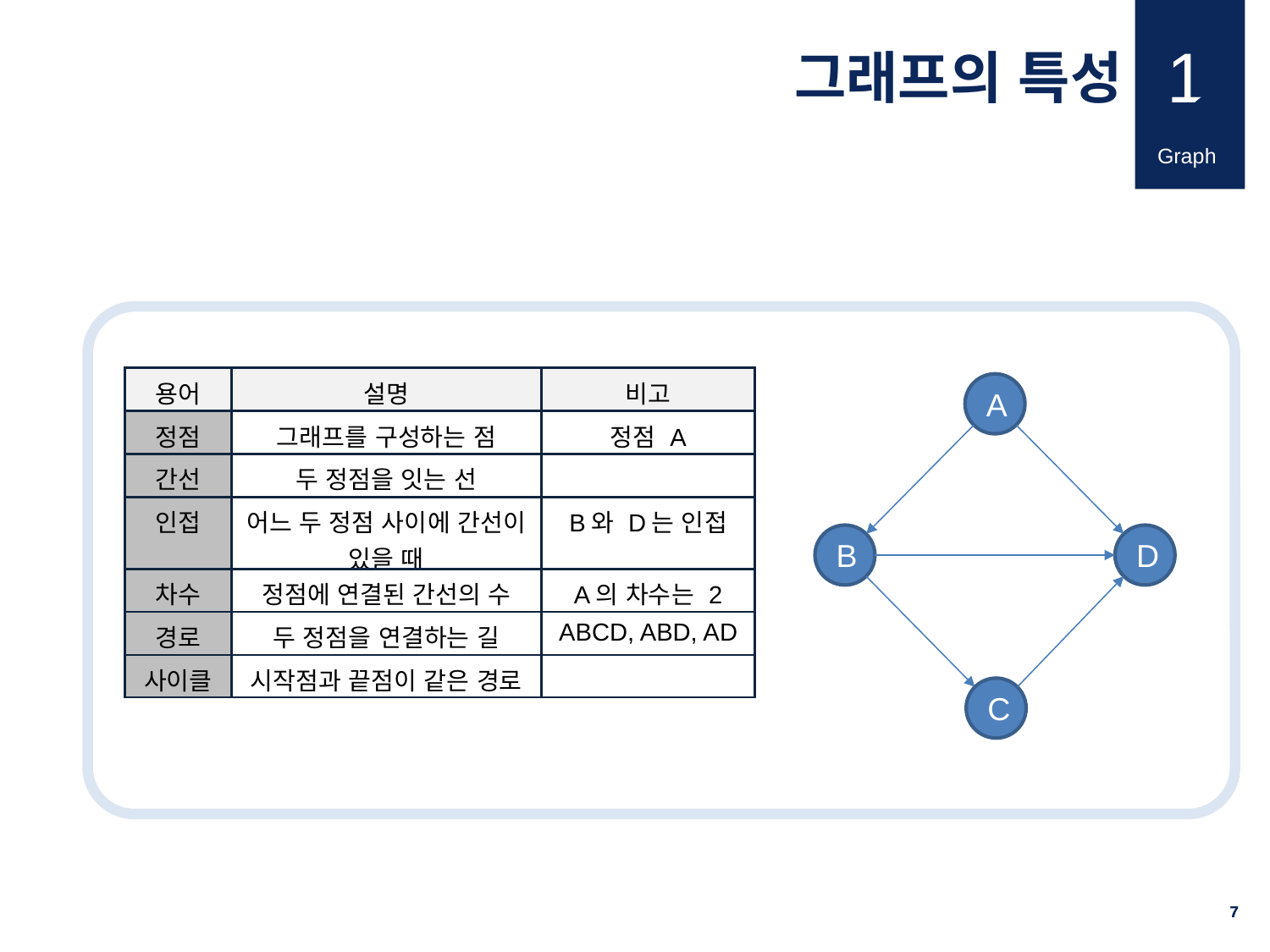

1

그래프의 특성
Graph

| 용어 | 설명 | 비고 |
| --- | --- | --- |
| 정점 | 그래프를 구성하는 점 | 정점 A |
| 간선 | 두 정점을 잇는 선 |  |
| 인접 | 어느 두 정점 사이에 간선이 있을 때 | B와 D는 인접 |
| 차수 | 정점에 연결된 간선의 수 | A의 차수는 2 |
| 경로 | 두 정점을 연결하는 길 | ABCD, ABD, AD |
| 사이클 | 시작점과 끝점이 같은 경로 |  |
A
B
D
C
7
7